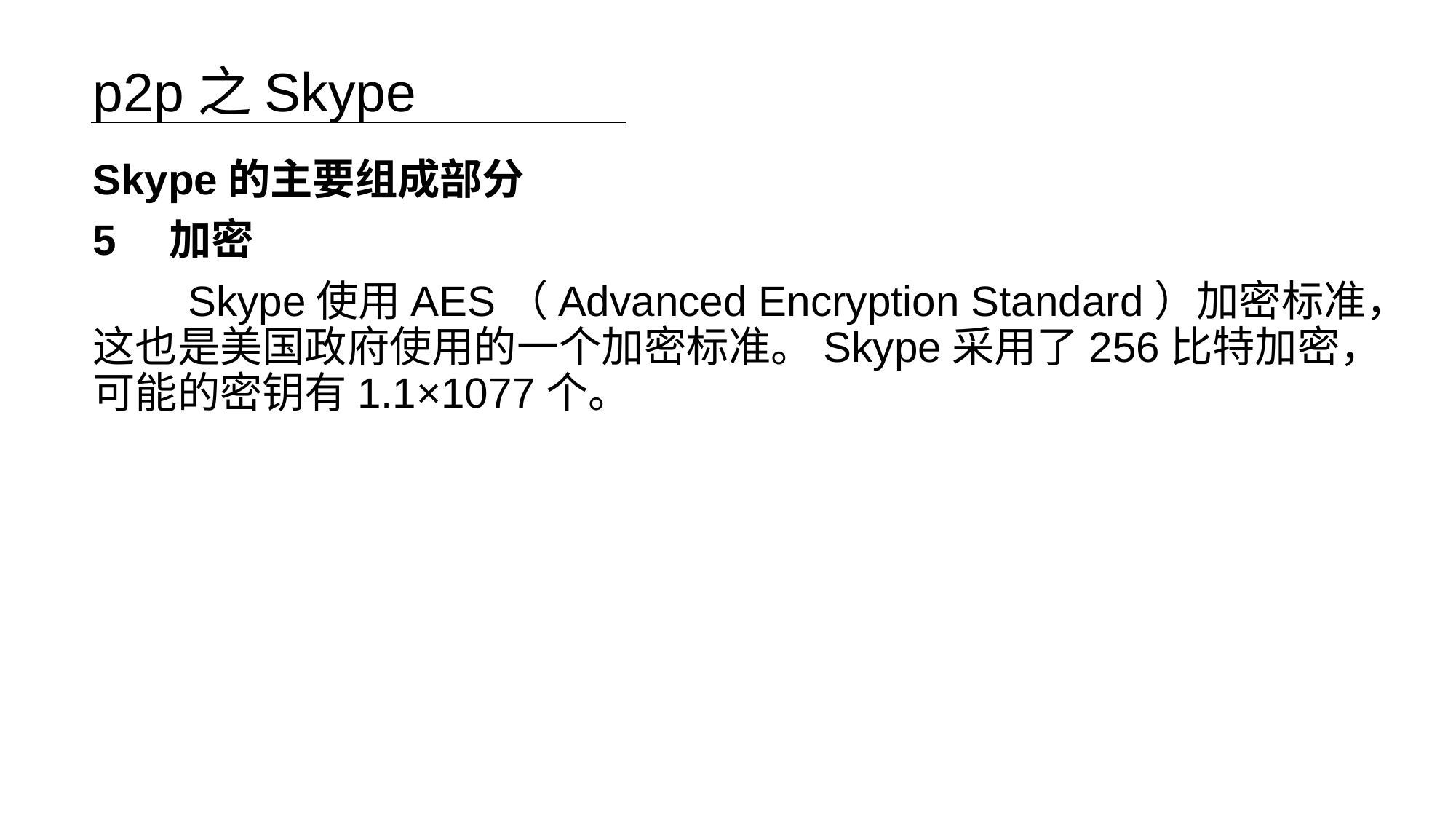

# p2p之Skype
Skype的主要组成部分
5　加密
　　Skype使用AES（Advanced Encryption Standard）加密标准，这也是美国政府使用的一个加密标准。Skype采用了256比特加密，可能的密钥有1.1×1077个。